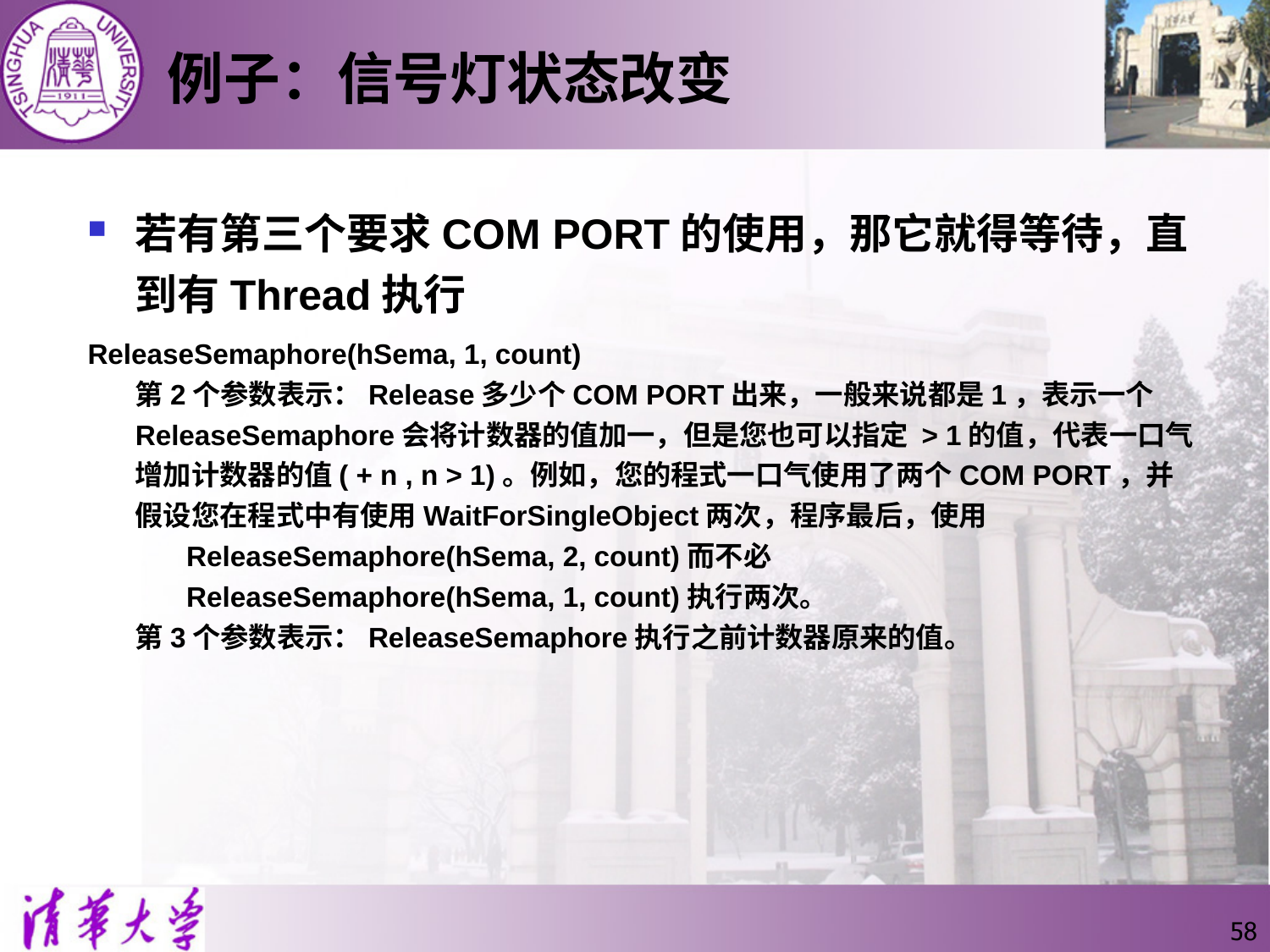

# 例子：信号灯状态改变
若有第三个要求COM PORT的使用，那它就得等待，直到有Thread执行
ReleaseSemaphore(hSema, 1, count)
第2个参数表示：Release多少个COM PORT出来，一般来说都是1，表示一个ReleaseSemaphore会将计数器的值加一，但是您也可以指定 > 1的值，代表一口气增加计数器的值( + n , n > 1)。例如，您的程式一口气使用了两个COM PORT，并假设您在程式中有使用WaitForSingleObject两次，程序最后，使用
       ReleaseSemaphore(hSema, 2, count)而不必
       ReleaseSemaphore(hSema, 1, count)执行两次。
第3个参数表示：ReleaseSemaphore执行之前计数器原来的值。
58